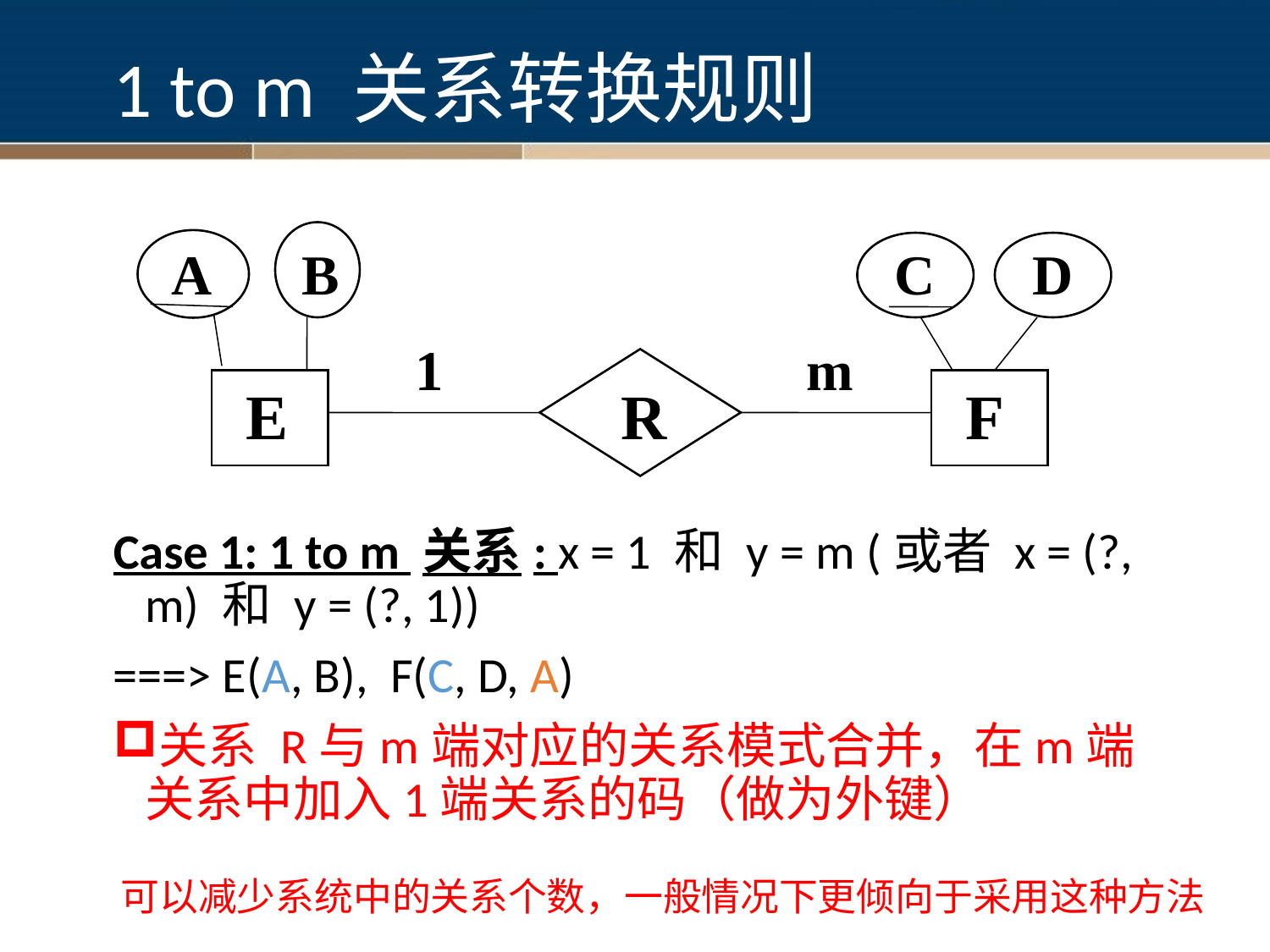

# 1 to m 关系转换规则

Case 1: 1 to m 关系: x = 1 和 y = m (或者 x = (?, m) 和 y = (?, 1))
===> E(A, B),  F(C, D, A)
关系 R与m端对应的关系模式合并，在m端关系中加入1端关系的码（做为外键）

A
 B

 C

 D

1
m

  E

 R

F

可以减少系统中的关系个数，一般情况下更倾向于采用这种方法